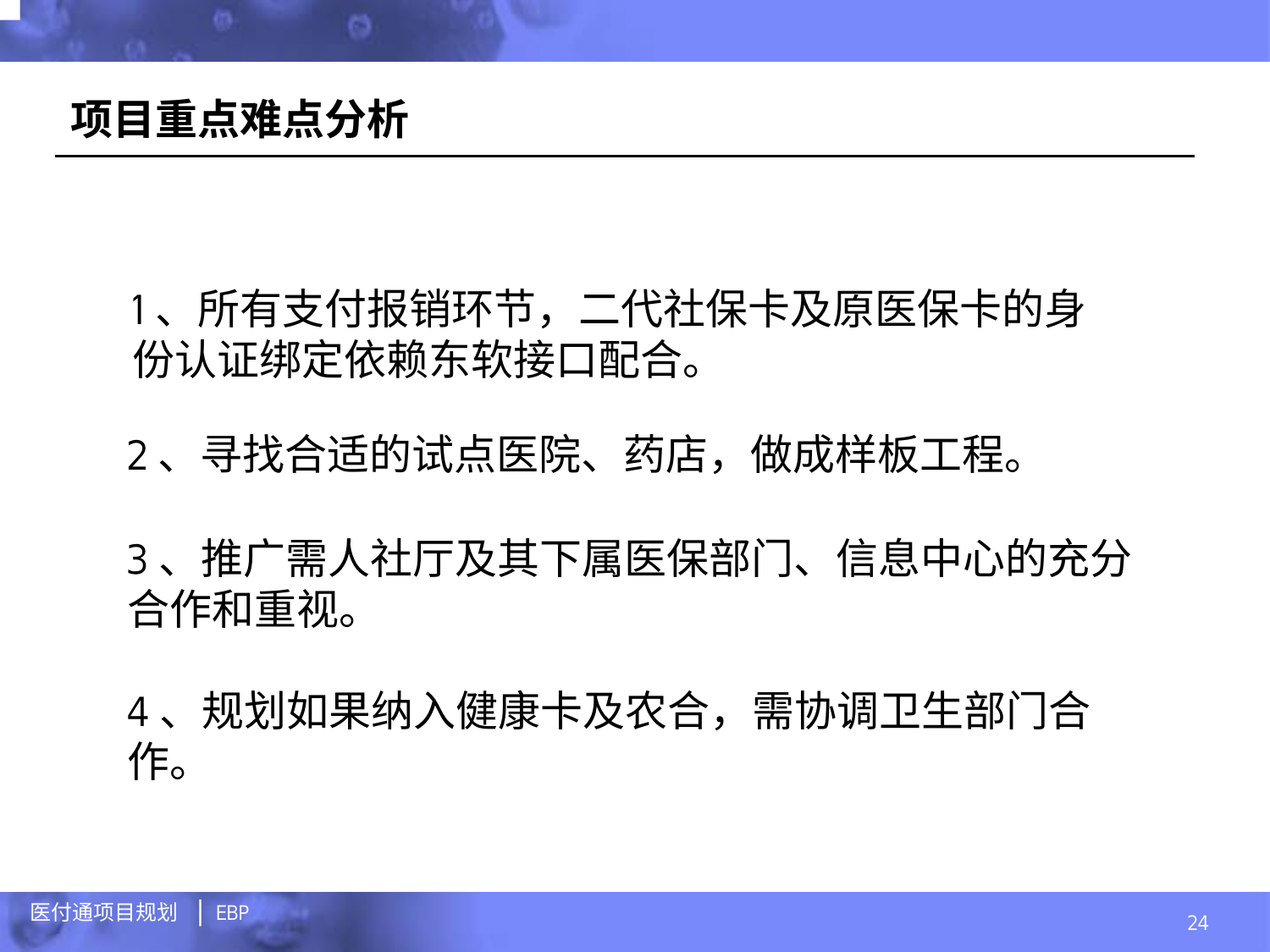

项目重点难点分析
1、所有支付报销环节，二代社保卡及原医保卡的身份认证绑定依赖东软接口配合。
2、寻找合适的试点医院、药店，做成样板工程。
3、推广需人社厅及其下属医保部门、信息中心的充分合作和重视。

4、规划如果纳入健康卡及农合，需协调卫生部门合作。
24